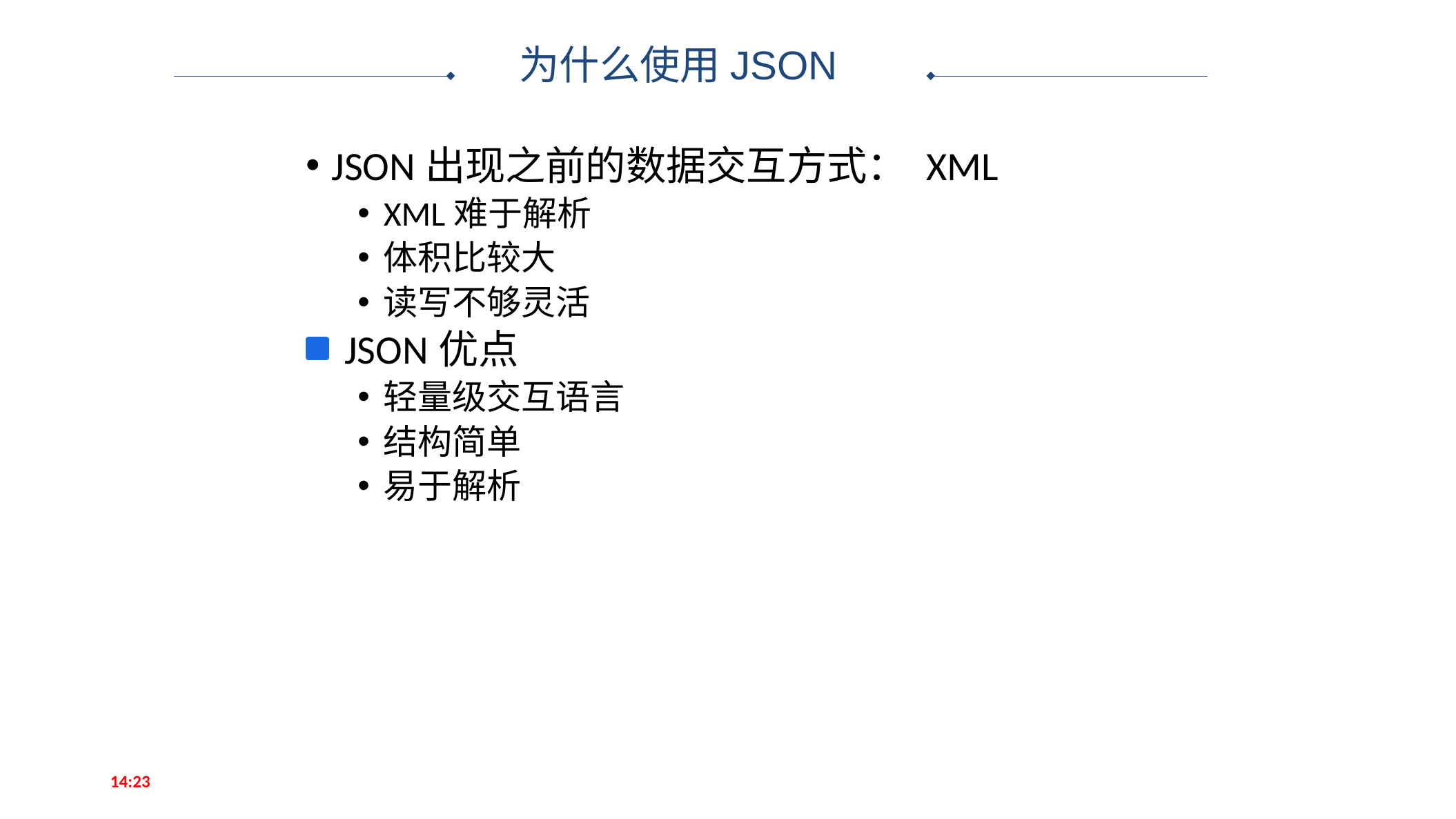

为什么使用JSON
JSON出现之前的数据交互方式： XML
XML难于解析
体积比较大
读写不够灵活
JSON优点
轻量级交互语言
结构简单
易于解析

14:23